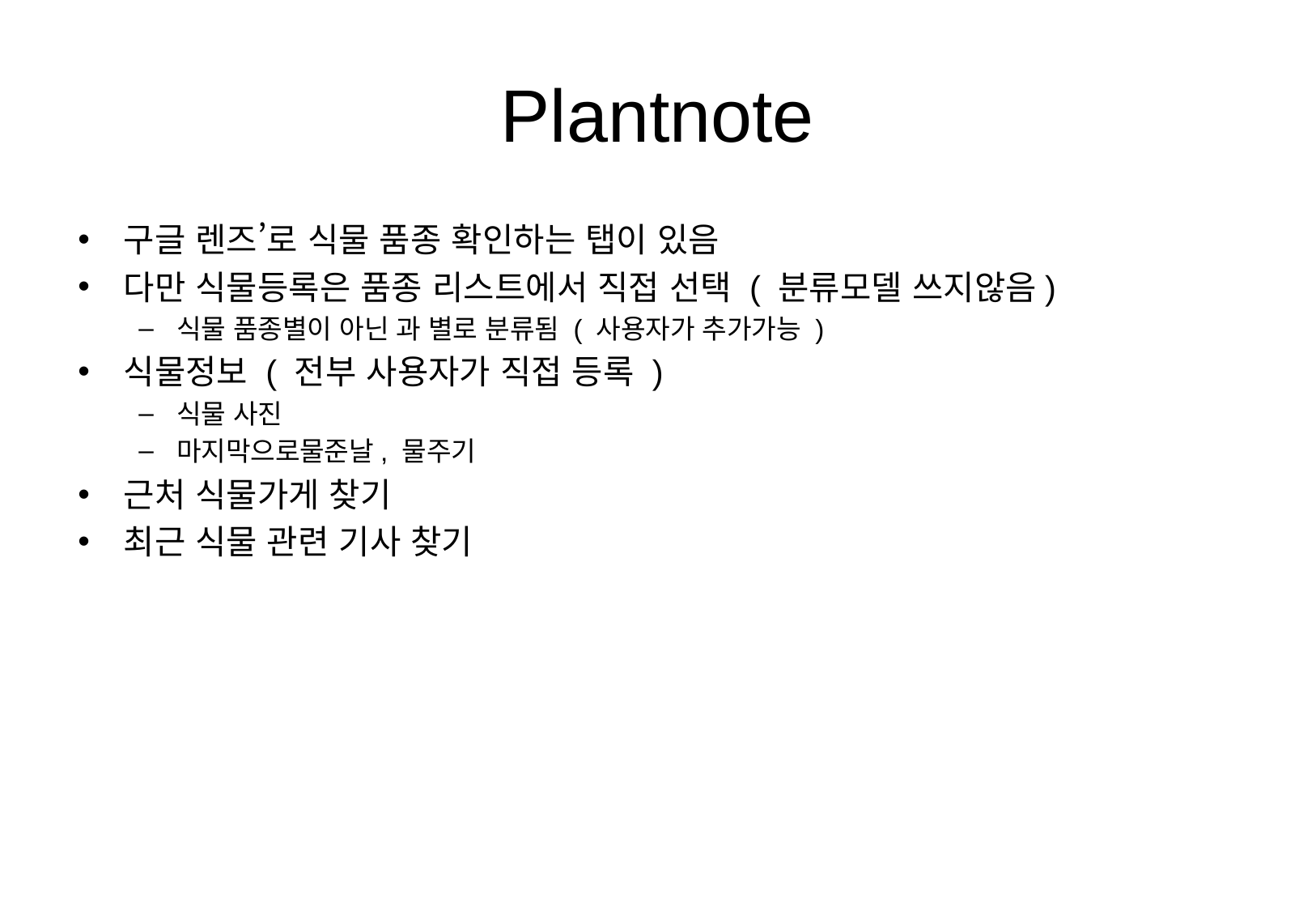

# Plantnote
구글 렌즈’로 식물 품종 확인하는 탭이 있음
다만 식물등록은 품종 리스트에서 직접 선택 ( 분류모델 쓰지않음)
식물 품종별이 아닌 과 별로 분류됨 ( 사용자가 추가가능 )
식물정보 ( 전부 사용자가 직접 등록 )
식물 사진
마지막으로물준날, 물주기
근처 식물가게 찾기
최근 식물 관련 기사 찾기